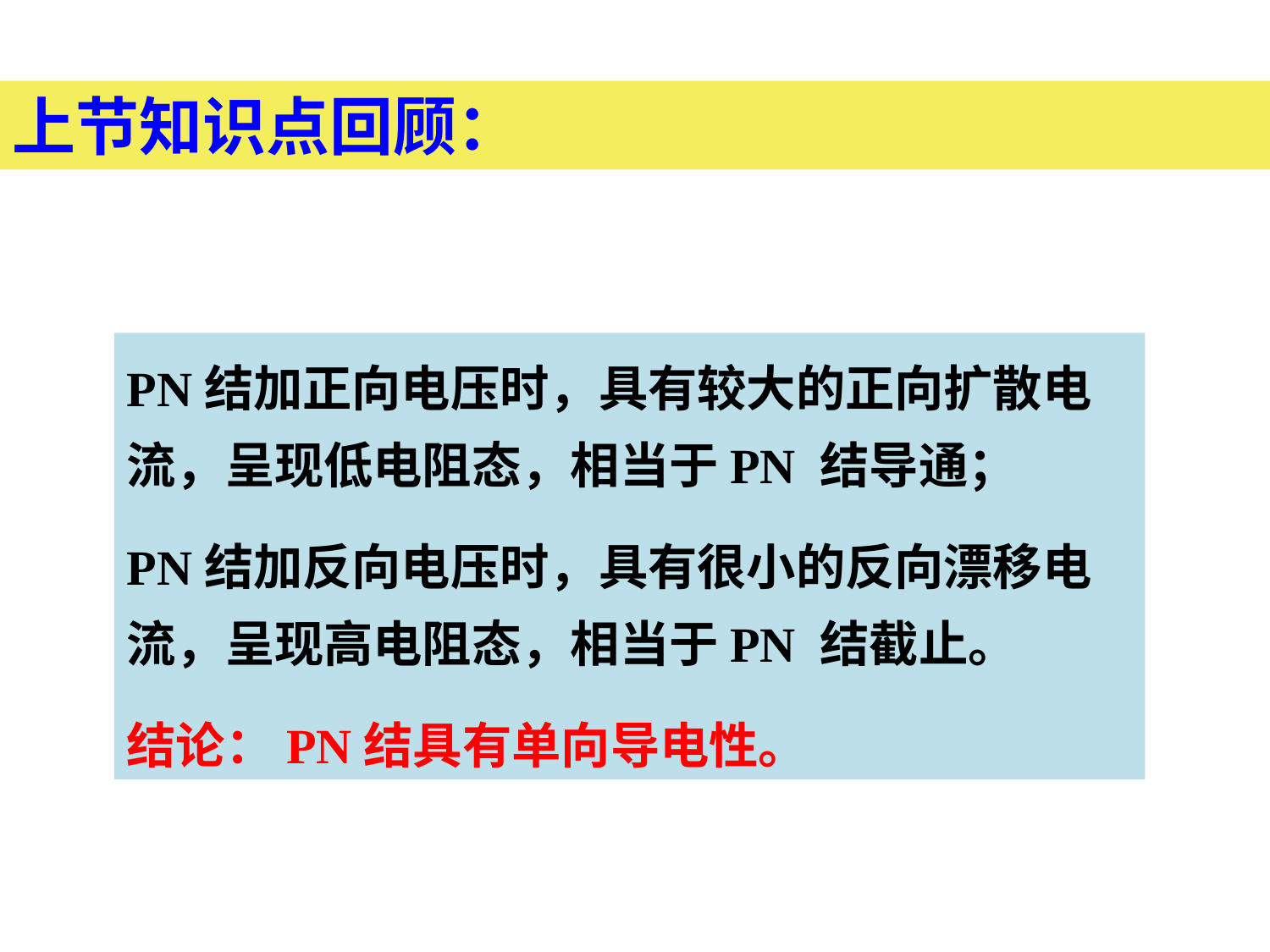

上节知识点回顾：
PN结加正向电压时，具有较大的正向扩散电流，呈现低电阻态，相当于PN 结导通；
PN结加反向电压时，具有很小的反向漂移电流，呈现高电阻态，相当于PN 结截止。
结论：PN结具有单向导电性。